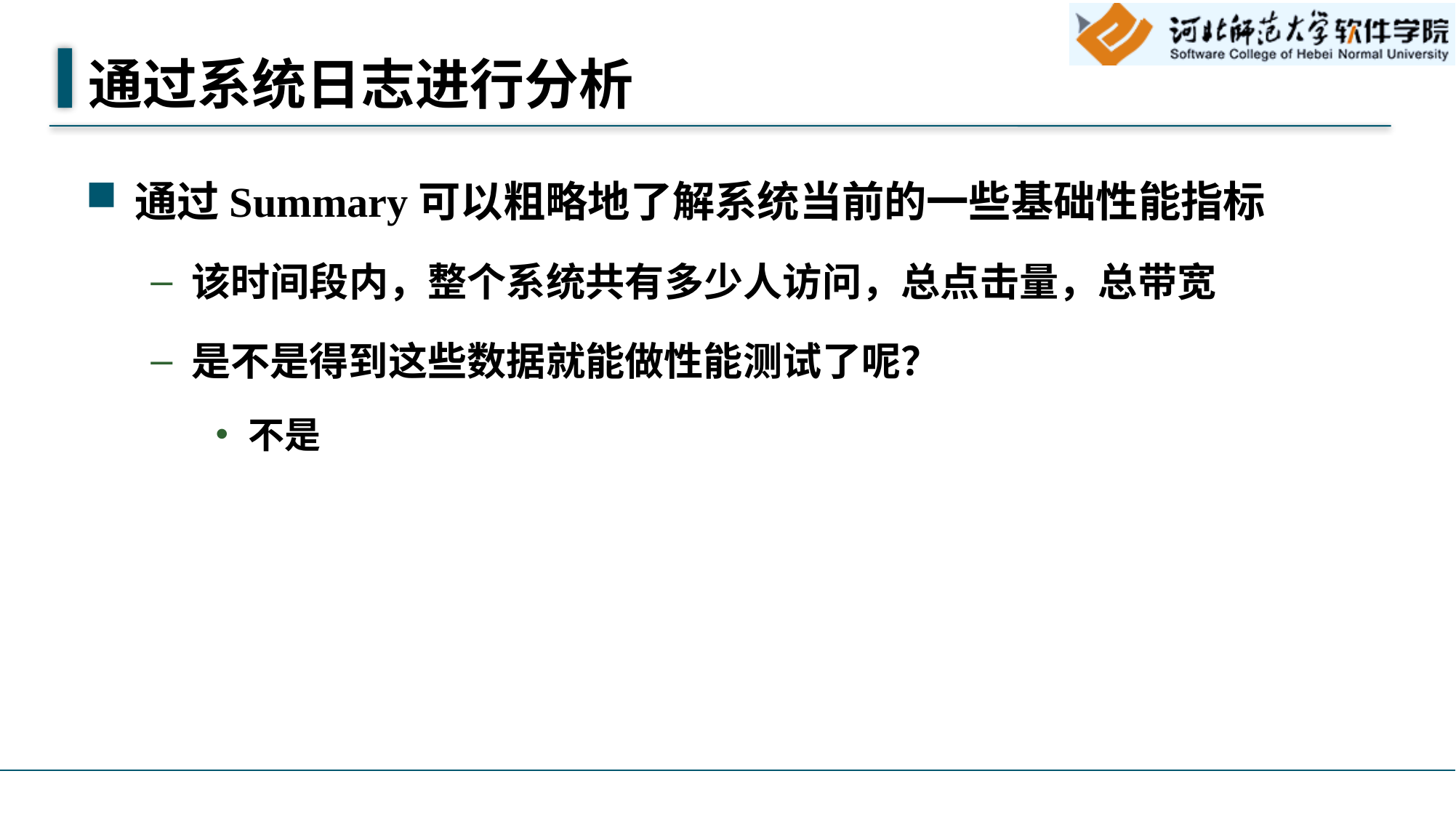

# 通过系统日志进行分析
通过Summary可以粗略地了解系统当前的一些基础性能指标
该时间段内，整个系统共有多少人访问，总点击量，总带宽
是不是得到这些数据就能做性能测试了呢？
不是